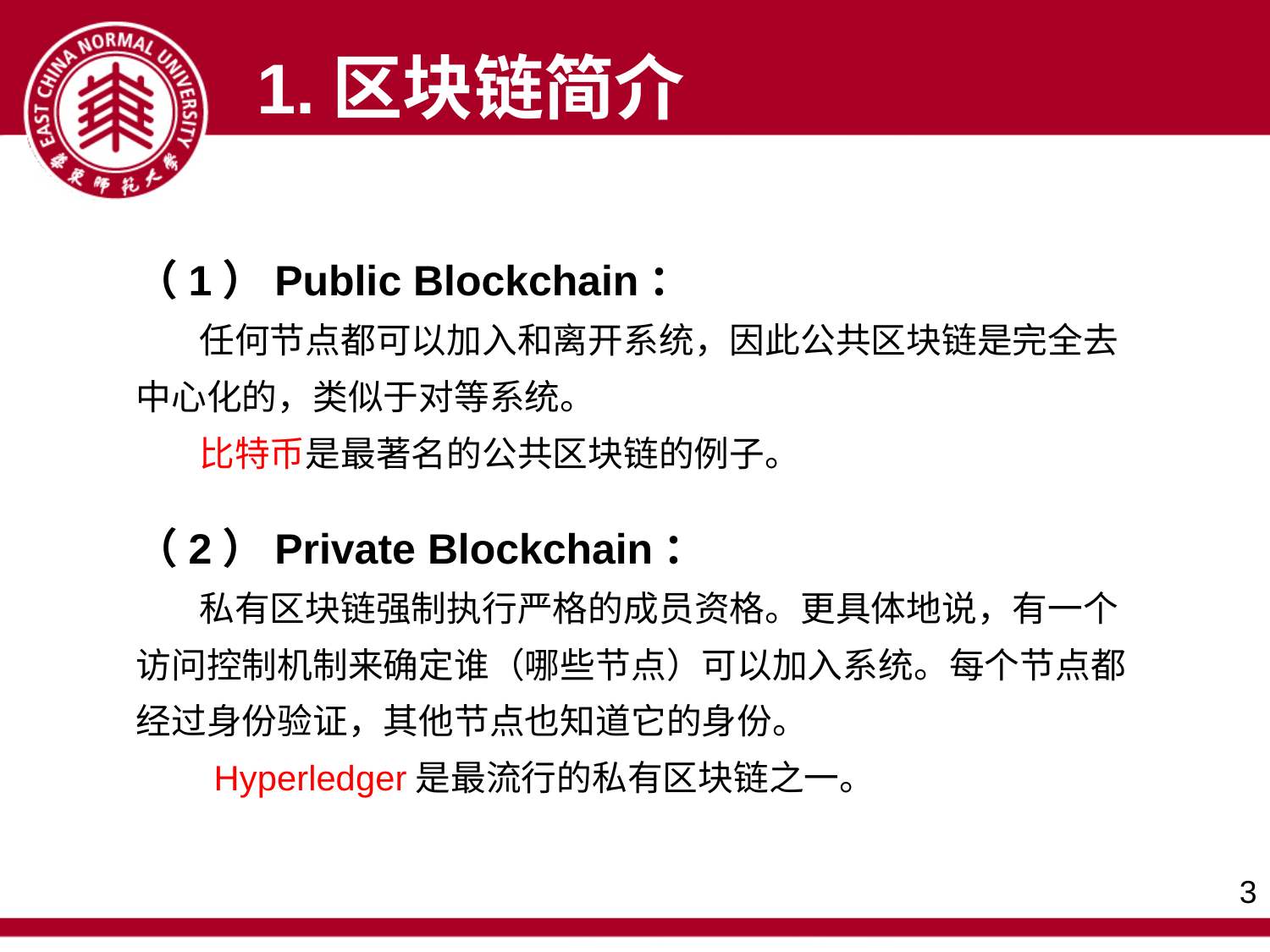

1.区块链简介
（1）Public Blockchain：
       任何节点都可以加入和离开系统，因此公共区块链是完全去中心化的，类似于对等系统。
       比特币是最著名的公共区块链的例子。

（2）Private Blockchain：
       私有区块链强制执行严格的成员资格。更具体地说，有一个访问控制机制来确定谁（哪些节点）可以加入系统。每个节点都经过身份验证，其他节点也知道它的身份。
        Hyperledger是最流行的私有区块链之一。
3